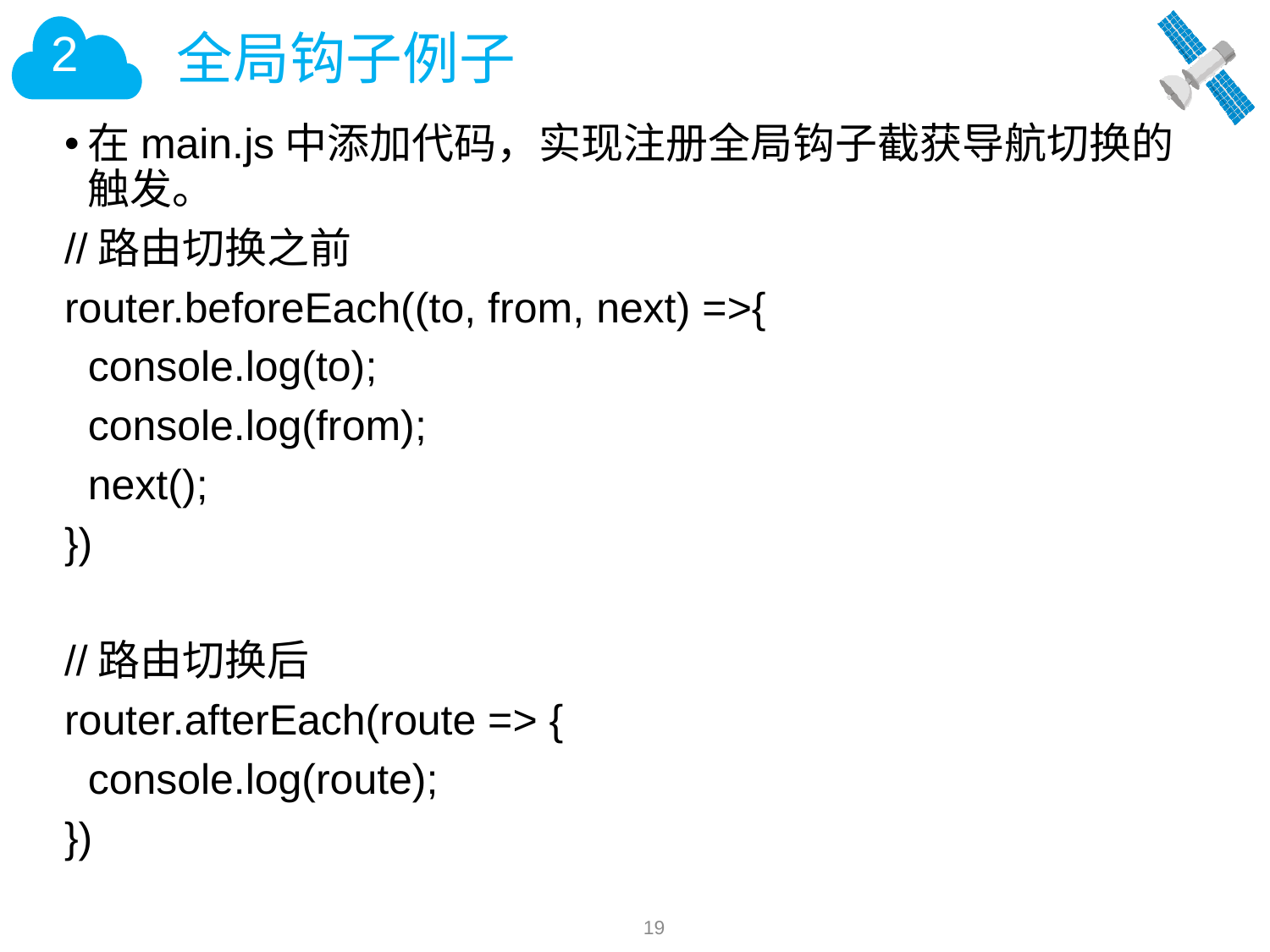

# 全局钩子例子
在main.js中添加代码，实现注册全局钩子截获导航切换的触发。
//路由切换之前
router.beforeEach((to, from, next) =>{
  console.log(to);
  console.log(from);
  next();
})

//路由切换后
router.afterEach(route => {
  console.log(route);
})

19